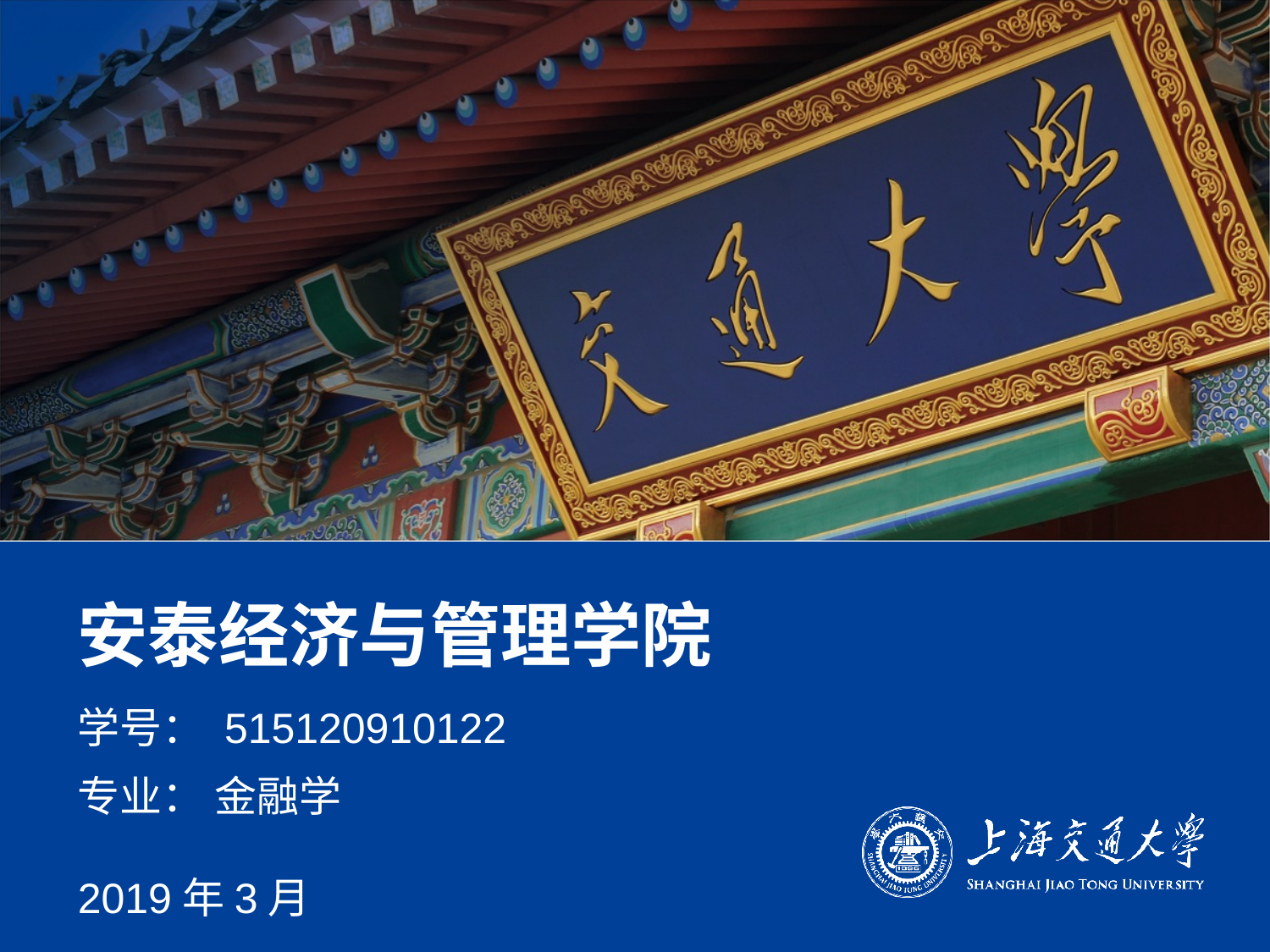

# 安泰经济与管理学院
学号： 515120910122
专业： 金融学
2019年3月